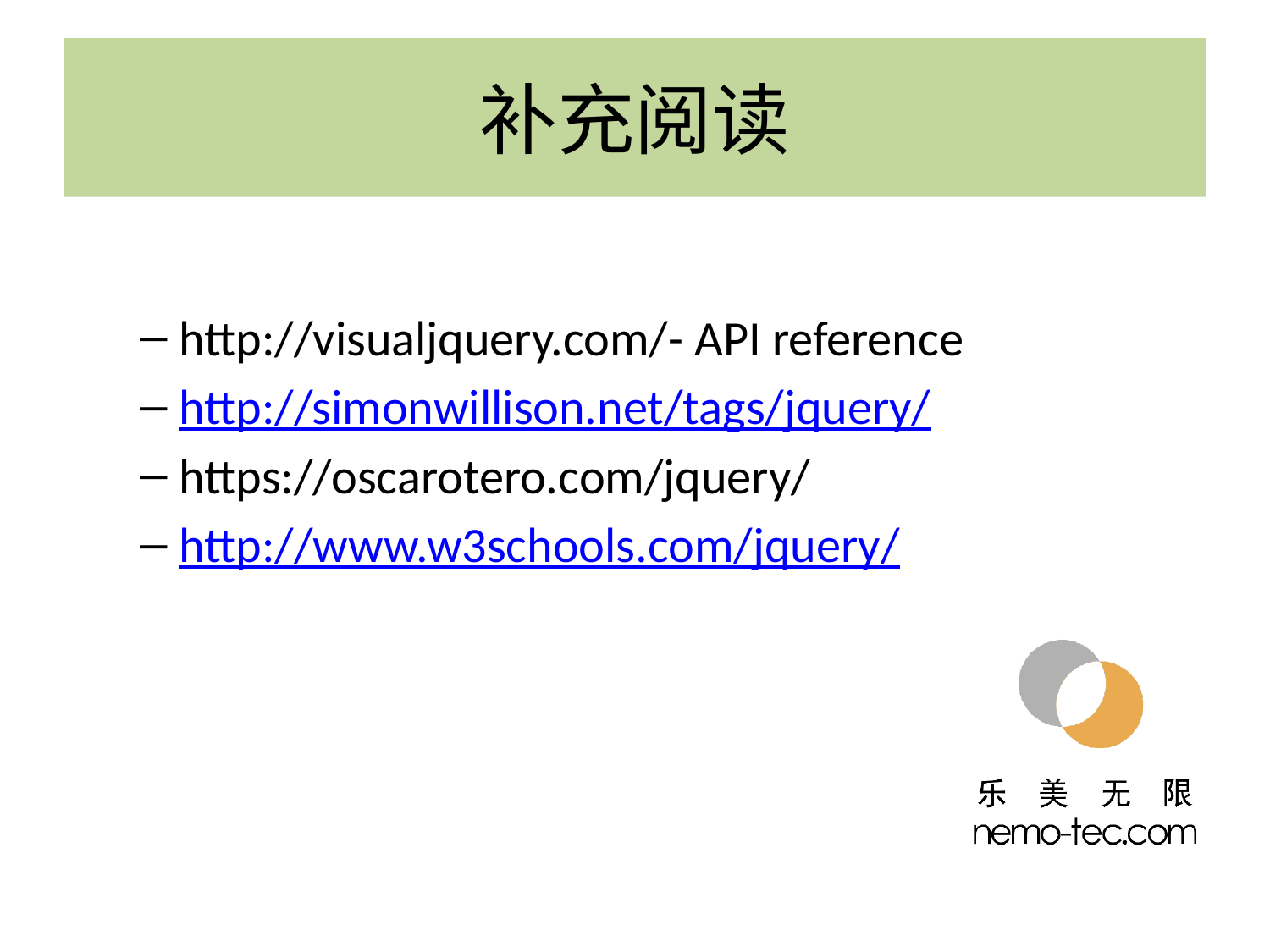

# 补充阅读

http://visualjquery.com/- API reference
http://simonwillison.net/tags/jquery/
https://oscarotero.com/jquery/
http://www.w3schools.com/jquery/